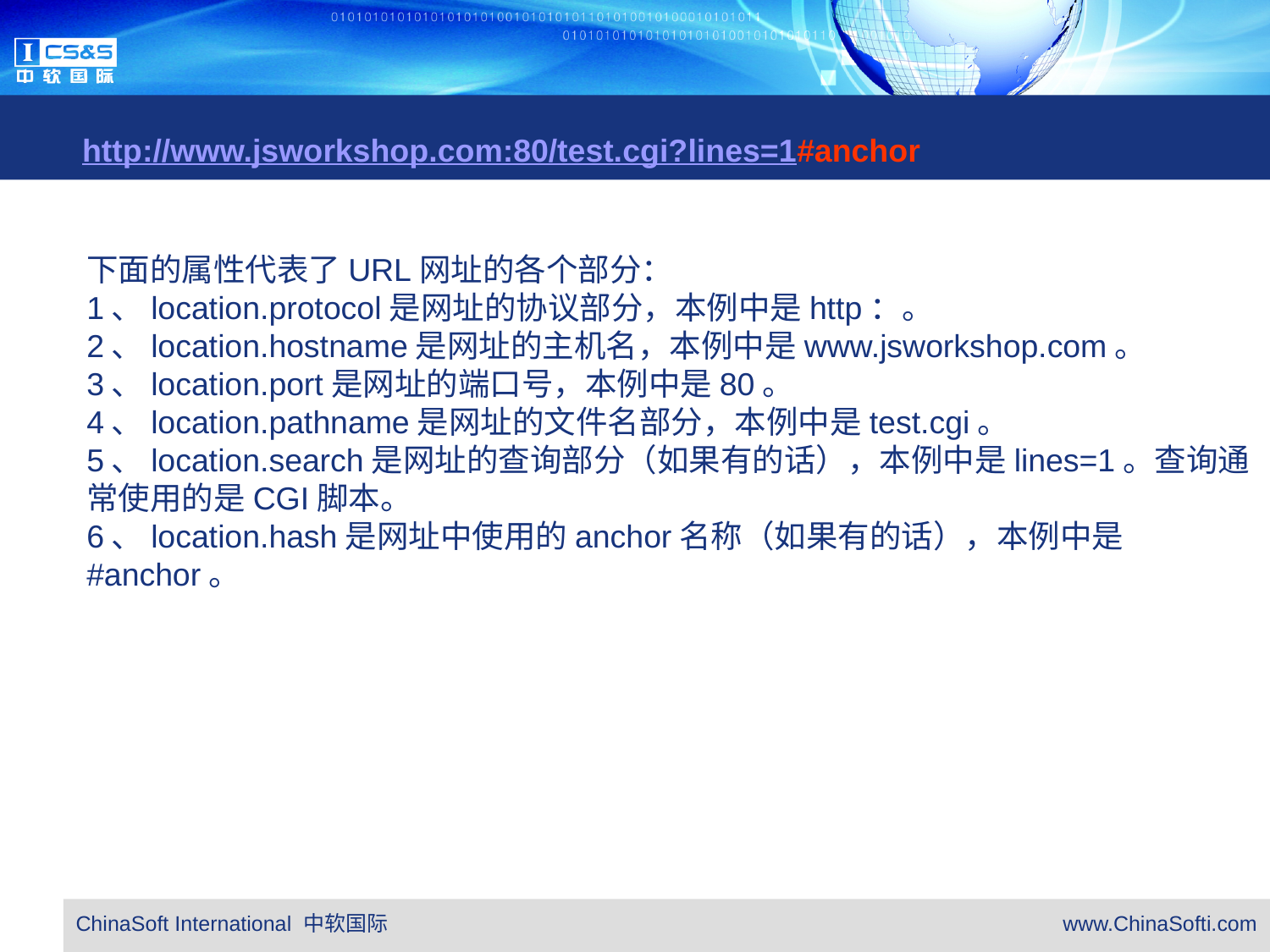

# http://www.jsworkshop.com:80/test.cgi?lines=1#anchor
下面的属性代表了URL网址的各个部分：
1、location.protocol是网址的协议部分，本例中是http：。
2、location.hostname是网址的主机名，本例中是www.jsworkshop.com。
3、location.port是网址的端口号，本例中是80。
4、location.pathname是网址的文件名部分，本例中是test.cgi。
5、location.search是网址的查询部分（如果有的话），本例中是lines=1。查询通常使用的是CGI脚本。
6、location.hash是网址中使用的anchor名称（如果有的话），本例中是#anchor。